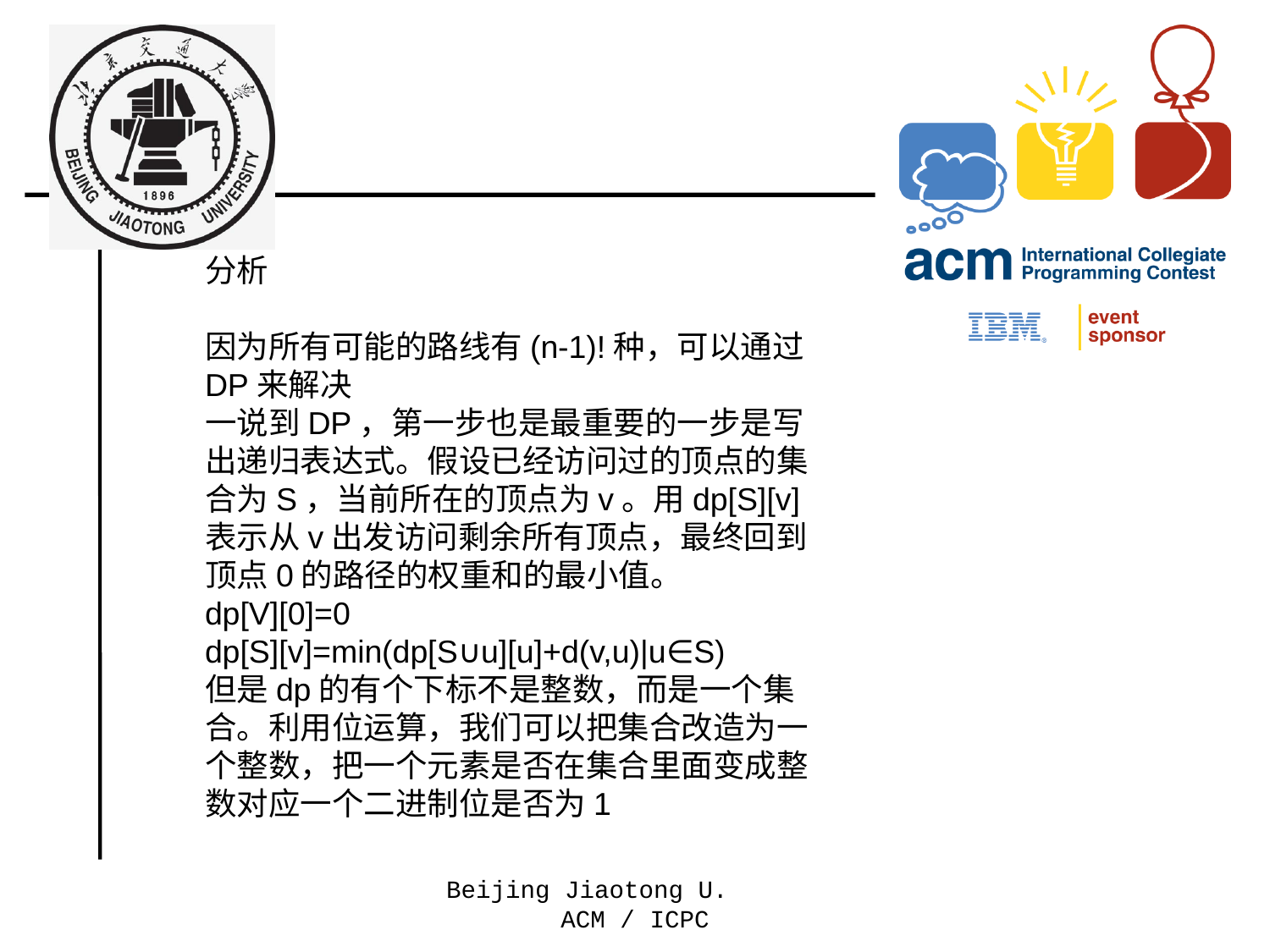

#

分析

因为所有可能的路线有(n-1)!种，可以通过DP来解决
一说到DP，第一步也是最重要的一步是写出递归表达式。假设已经访问过的顶点的集合为S，当前所在的顶点为v。用dp[S][v]表示从v出发访问剩余所有顶点，最终回到顶点0的路径的权重和的最小值。
dp[V][0]=0
dp[S][v]=min(dp[S∪u][u]+d(v,u)|u∈S)
但是dp的有个下标不是整数，而是一个集合。利用位运算，我们可以把集合改造为一个整数，把一个元素是否在集合里面变成整数对应一个二进制位是否为1